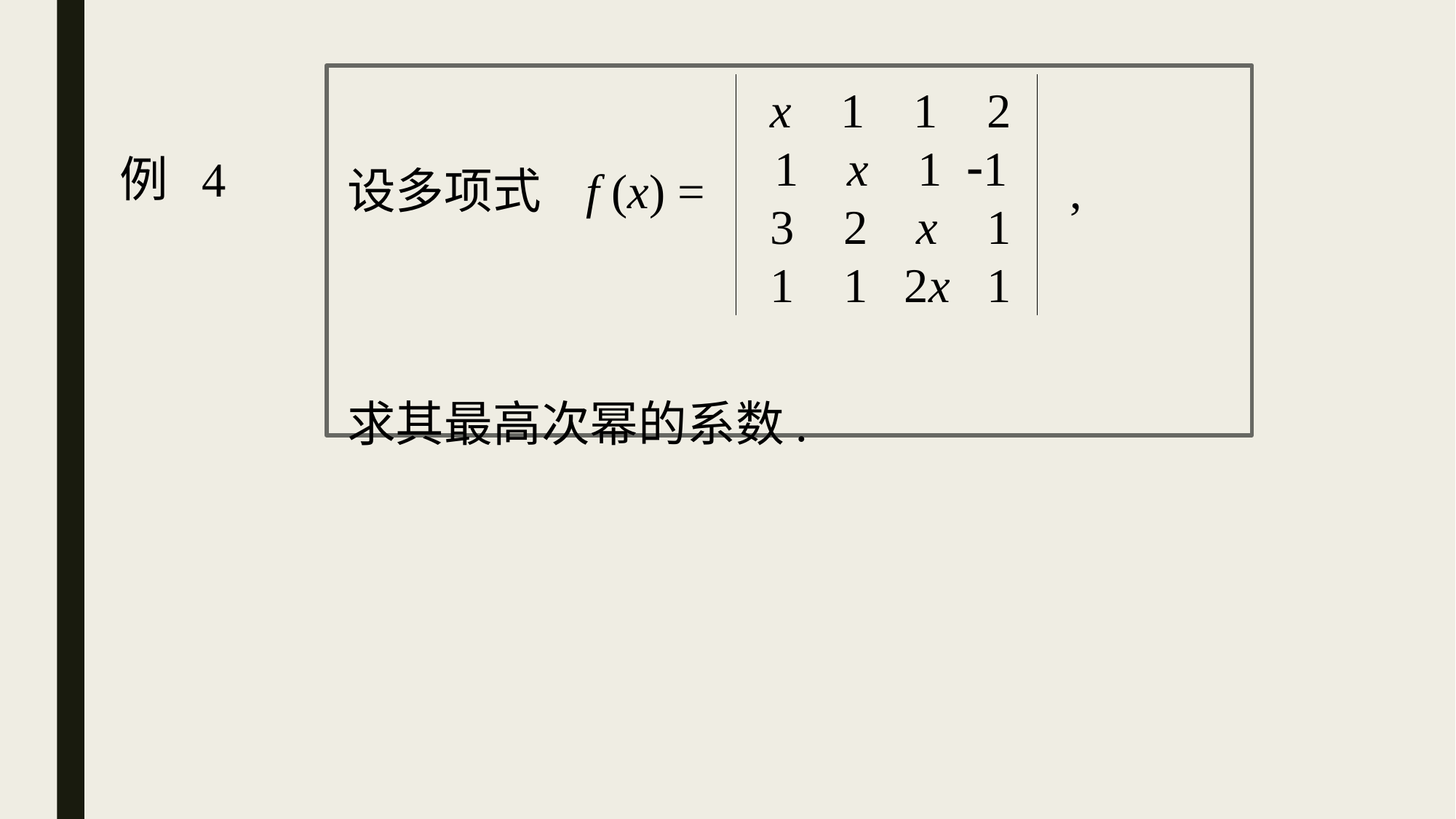

x    1    1    2
1    x    1  −1
3    2    x    1
1    1   2x   1
# 例  4
设多项式   f (x) =                              ,

求其最高次幂的系数.